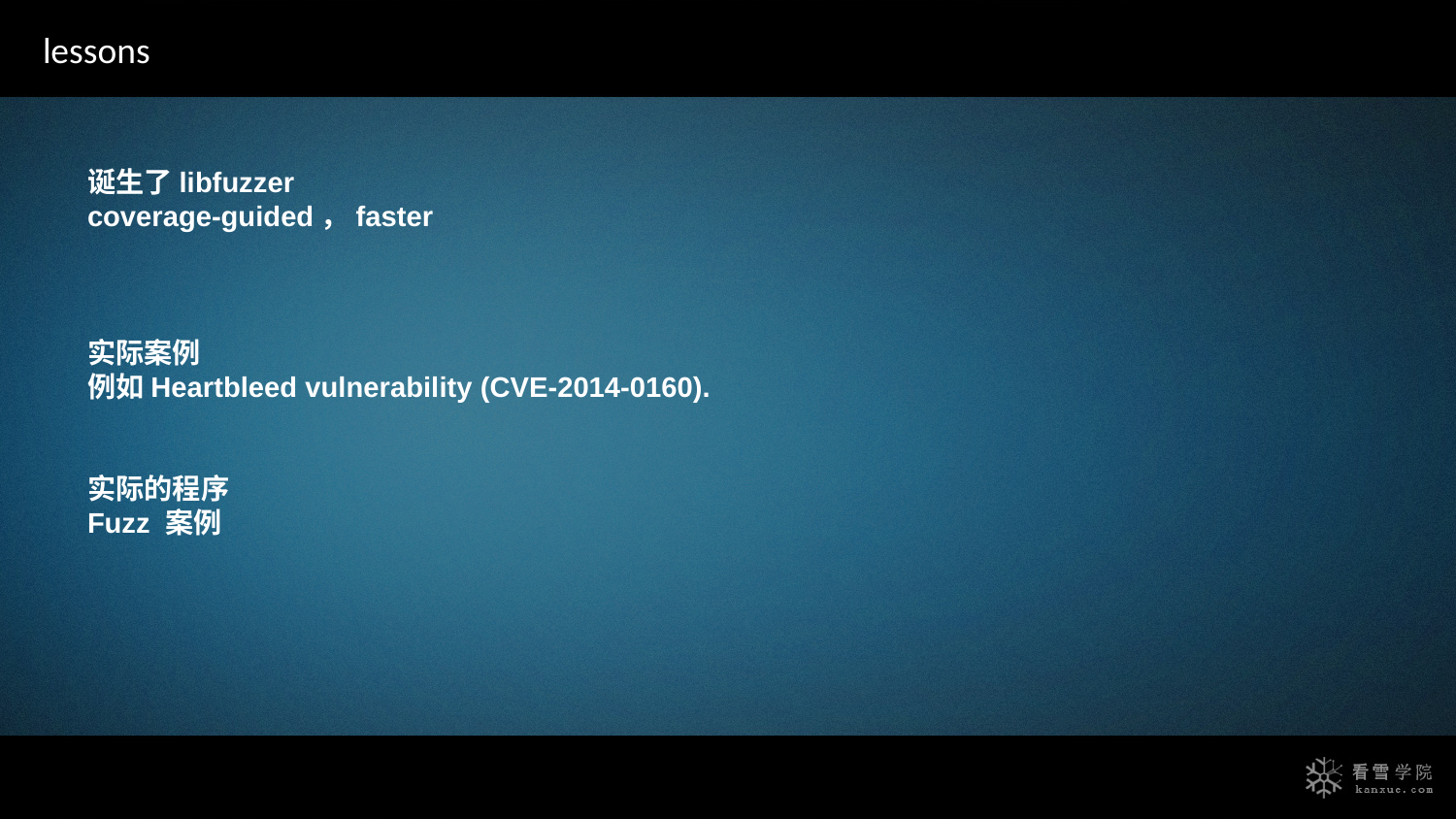

lessons
诞生了libfuzzer
coverage-guided，faster

实际案例
例如Heartbleed vulnerability (CVE-2014-0160).

实际的程序
Fuzz 案例